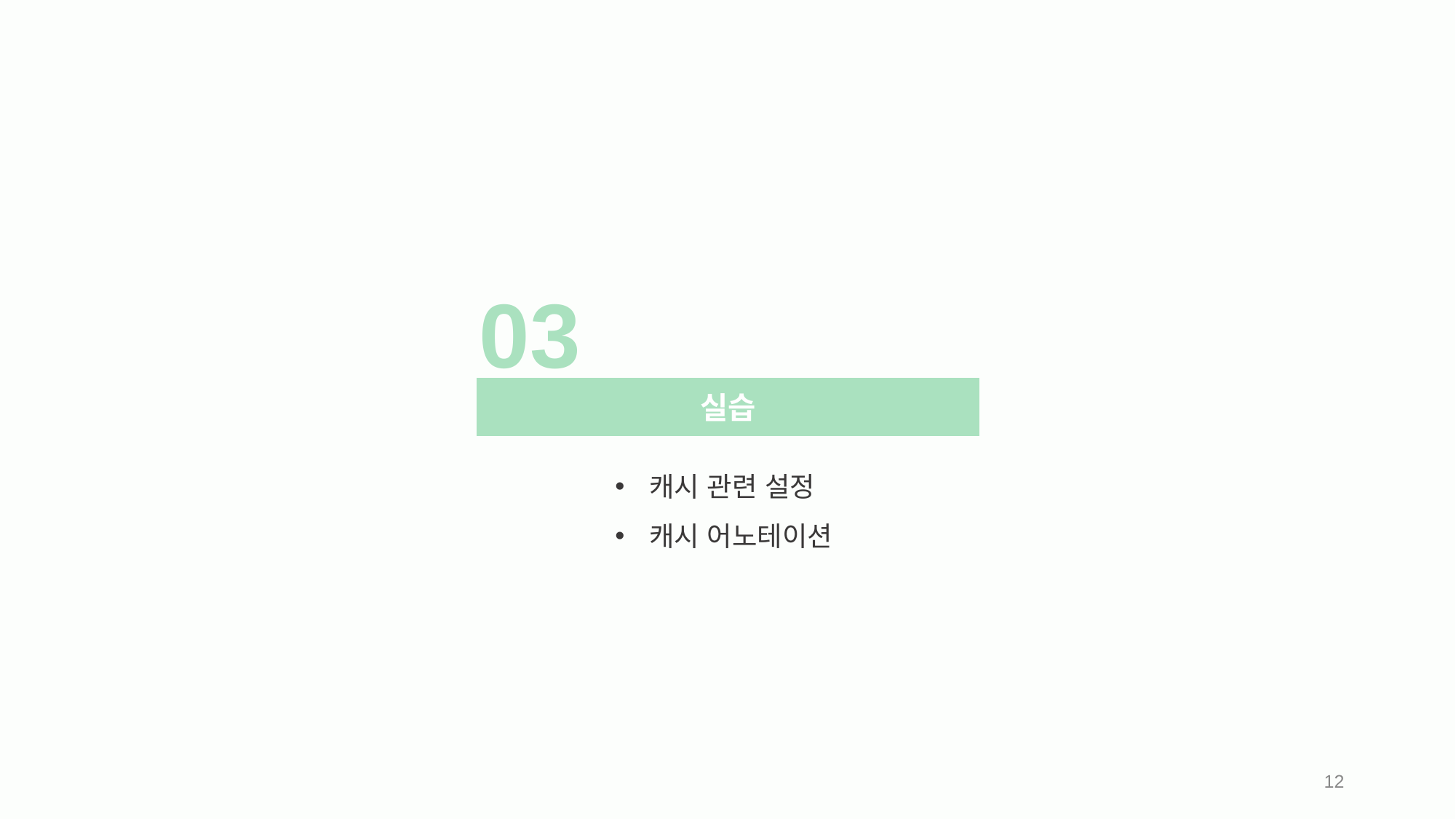

03
실습
캐시 관련 설정
캐시 어노테이션
12